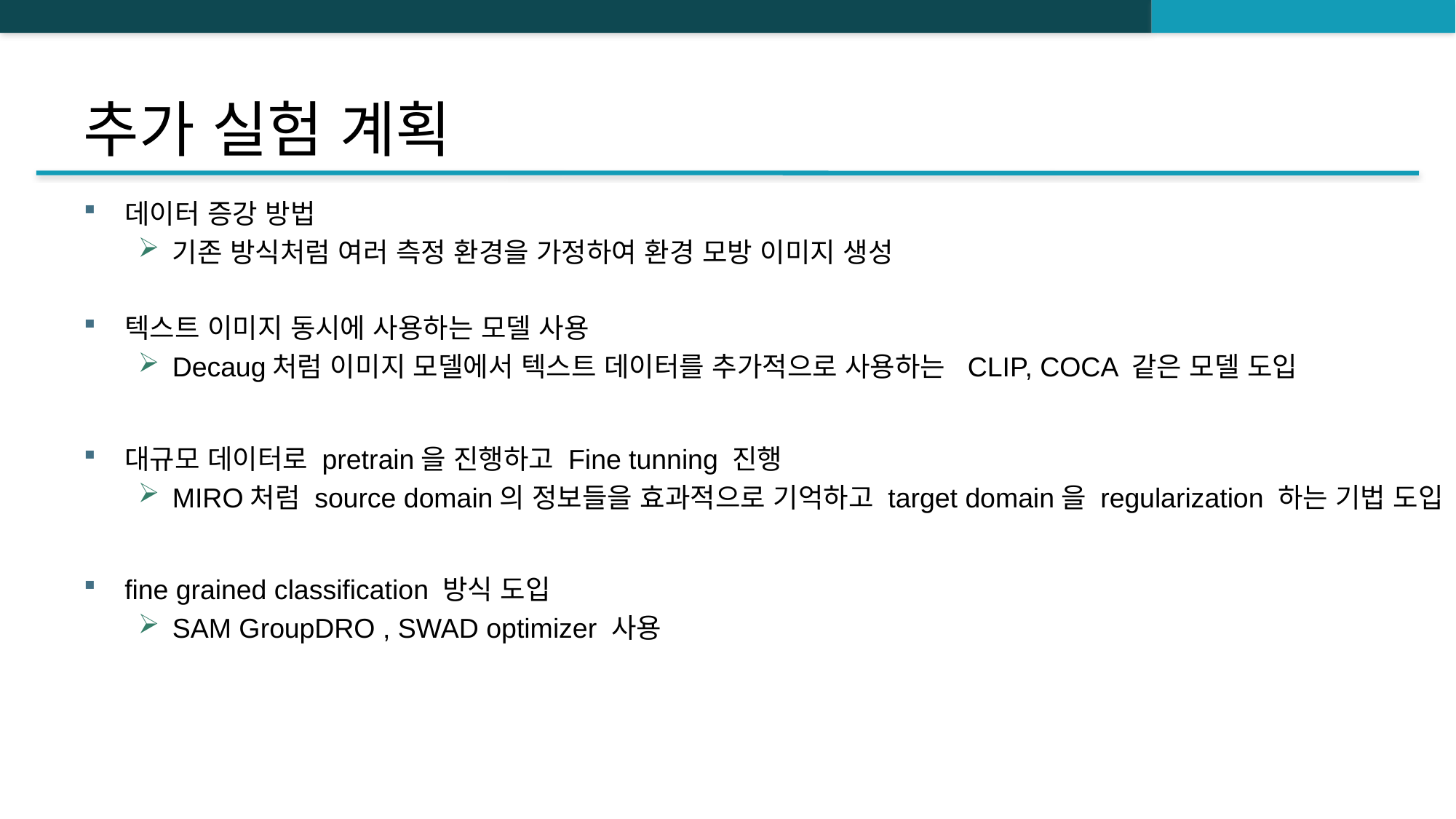

# 추가 실험 계획
데이터 증강 방법
기존 방식처럼 여러 측정 환경을 가정하여 환경 모방 이미지 생성

텍스트 이미지 동시에 사용하는 모델 사용
Decaug처럼 이미지 모델에서 텍스트 데이터를 추가적으로 사용하는  CLIP, COCA 같은 모델 도입

대규모 데이터로 pretrain을 진행하고 Fine tunning 진행
MIRO처럼 source domain의 정보들을 효과적으로 기억하고 target domain을 regularization 하는 기법 도입

fine grained classification 방식 도입
SAM GroupDRO , SWAD optimizer 사용